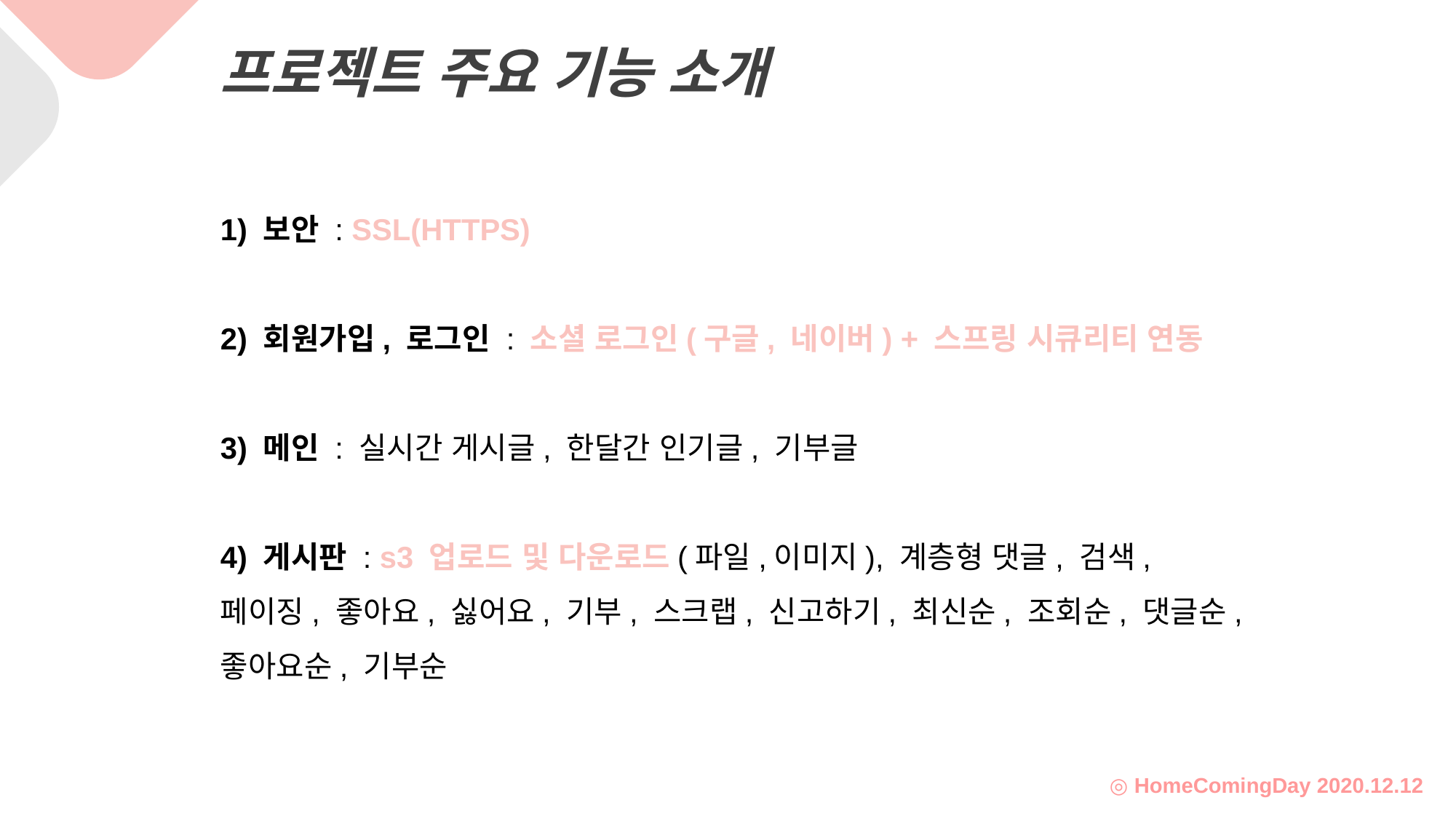

프로젝트 주요 기능 소개
1) 보안 : SSL(HTTPS)

2) 회원가입, 로그인 : 소셜 로그인(구글, 네이버) + 스프링 시큐리티 연동

3) 메인 : 실시간 게시글, 한달간 인기글, 기부글

4) 게시판 : s3 업로드 및 다운로드(파일,이미지), 계층형 댓글, 검색, 페이징, 좋아요, 싫어요, 기부, 스크랩, 신고하기, 최신순, 조회순, 댓글순, 좋아요순, 기부순
◎ HomeComingDay 2020.12.12